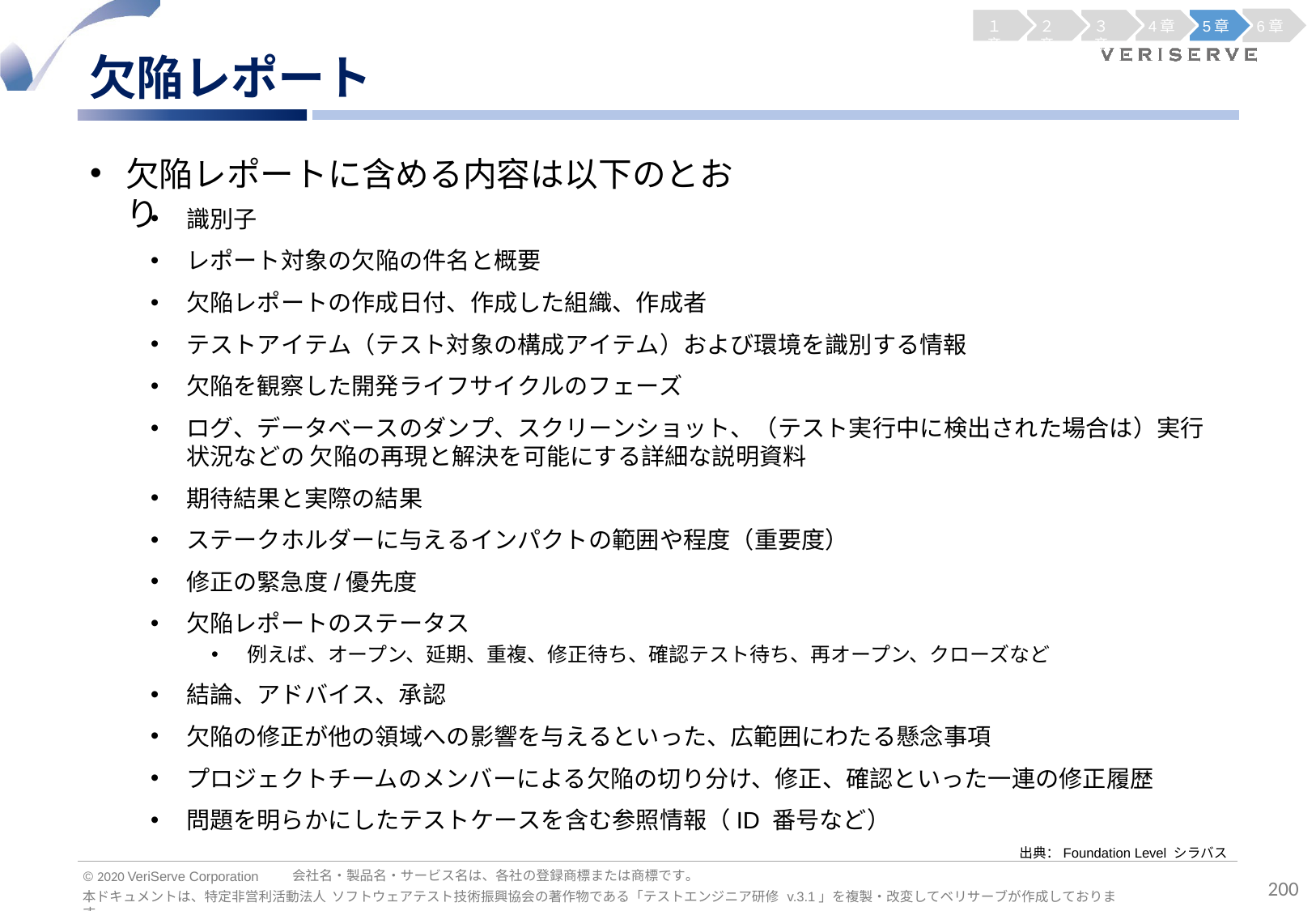

１章
２章
３章
4章
5章
6章
欠陥レポート

欠陥レポートに含める内容は以下のとおり
識別子
レポート対象の欠陥の件名と概要
欠陥レポートの作成日付、作成した組織、作成者
テストアイテム（テスト対象の構成アイテム）および環境を識別する情報
欠陥を観察した開発ライフサイクルのフェーズ
ログ、データベースのダンプ、スクリーンショット、（テスト実行中に検出された場合は）実行状況などの 欠陥の再現と解決を可能にする詳細な説明資料
期待結果と実際の結果
ステークホルダーに与えるインパクトの範囲や程度（重要度）
修正の緊急度/優先度
欠陥レポートのステータス
例えば、オープン、延期、重複、修正待ち、確認テスト待ち、再オープン、クローズなど
結論、アドバイス、承認
欠陥の修正が他の領域への影響を与えるといった、広範囲にわたる懸念事項
プロジェクトチームのメンバーによる欠陥の切り分け、修正、確認といった一連の修正履歴
問題を明らかにしたテストケースを含む参照情報（ID 番号など）
出典：Foundation Level シラバス
会社名・製品名・サービス名は、各社の登録商標または商標です。
© 2020 VeriServe Corporation
200
本ドキュメントは、特定非営利活動法人 ソフトウェアテスト技術振興協会の著作物である「テストエンジニア研修 v.3.1」を複製・改変してベリサーブが作成しております。